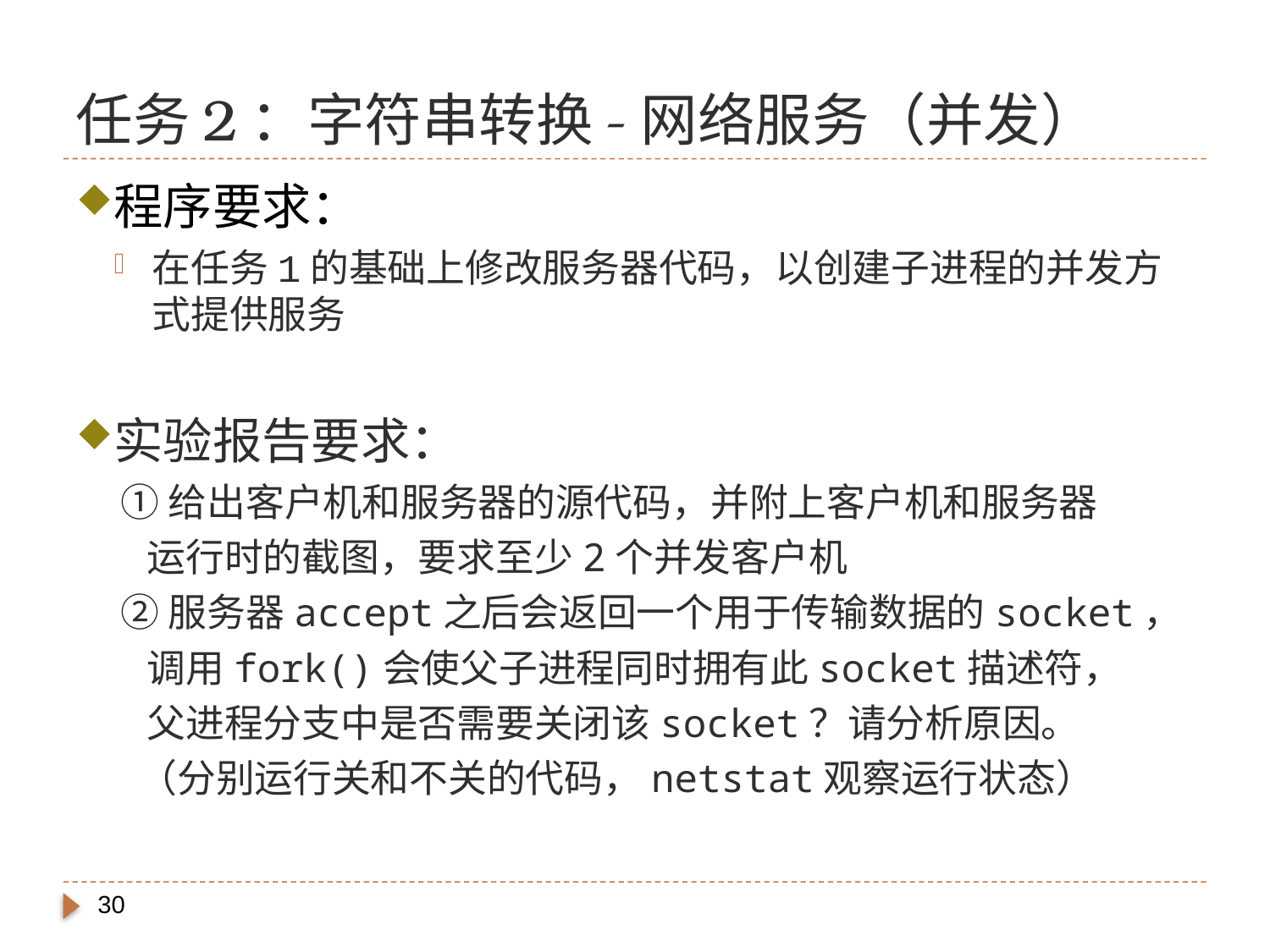

# 任务2：字符串转换-网络服务（并发）
程序要求：
在任务1的基础上修改服务器代码，以创建子进程的并发方式提供服务

实验报告要求：
①给出客户机和服务器的源代码，并附上客户机和服务器
  运行时的截图，要求至少2个并发客户机
②服务器accept之后会返回一个用于传输数据的socket，
  调用fork()会使父子进程同时拥有此socket描述符，
  父进程分支中是否需要关闭该socket？请分析原因。
 （分别运行关和不关的代码，netstat观察运行状态）
30